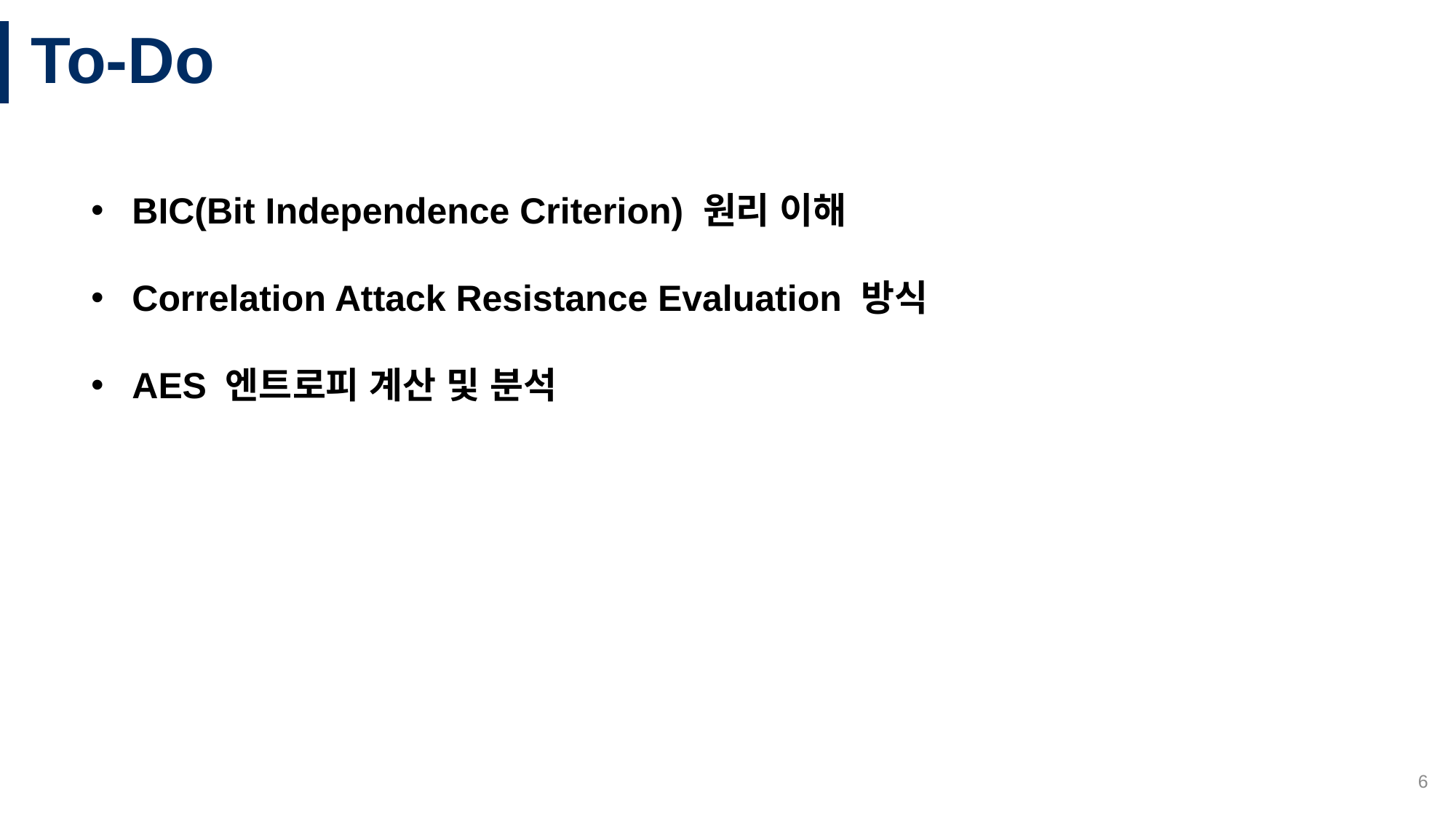

# To-Do
BIC(Bit Independence Criterion) 원리 이해
Correlation Attack Resistance Evaluation 방식
AES 엔트로피 계산 및 분석
6